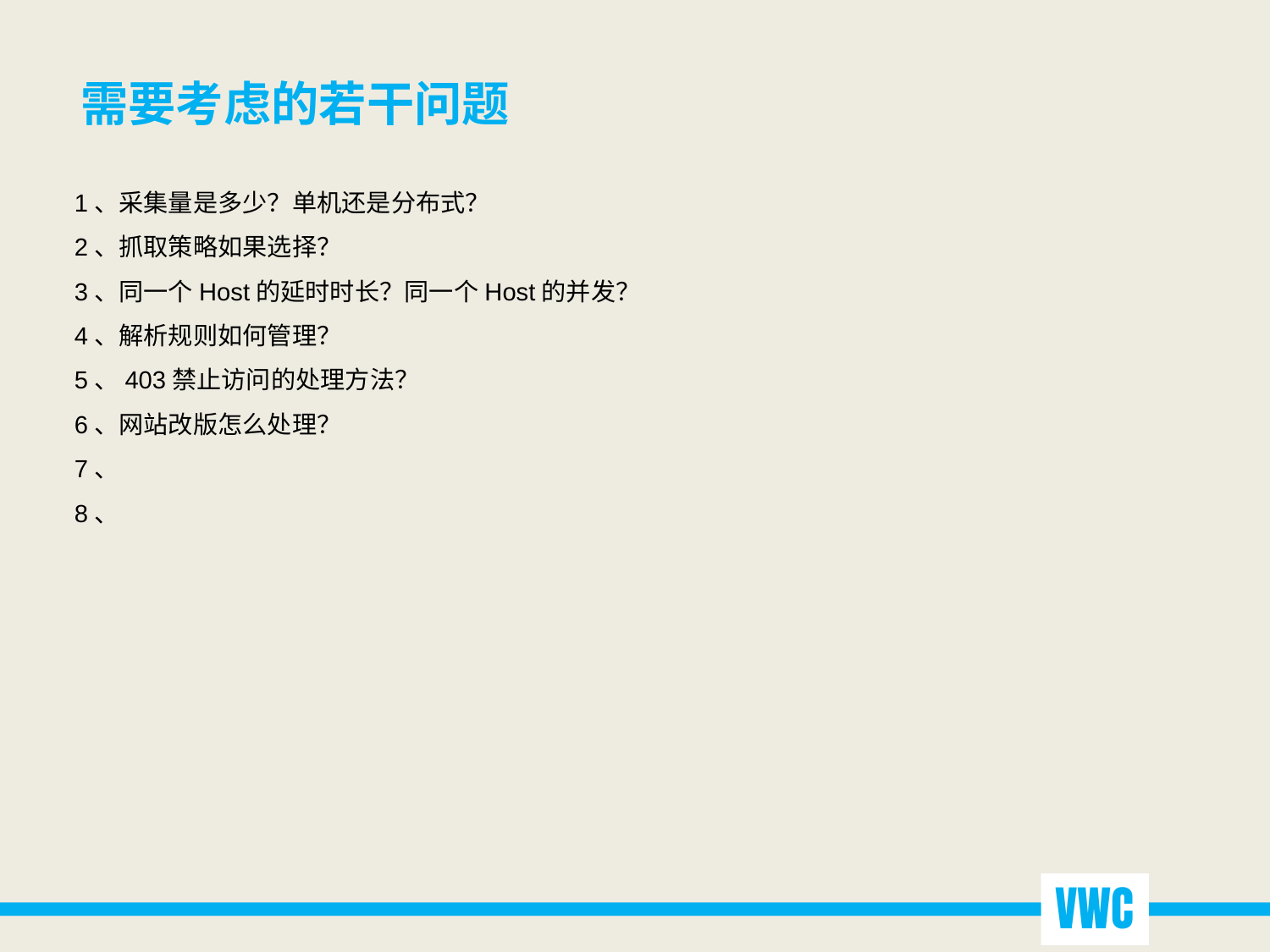

需要考虑的若干问题
1、采集量是多少？单机还是分布式？
2、抓取策略如果选择？
3、同一个Host的延时时长？同一个Host的并发？
4、解析规则如何管理？
5、403禁止访问的处理方法？
6、网站改版怎么处理？
7、
8、